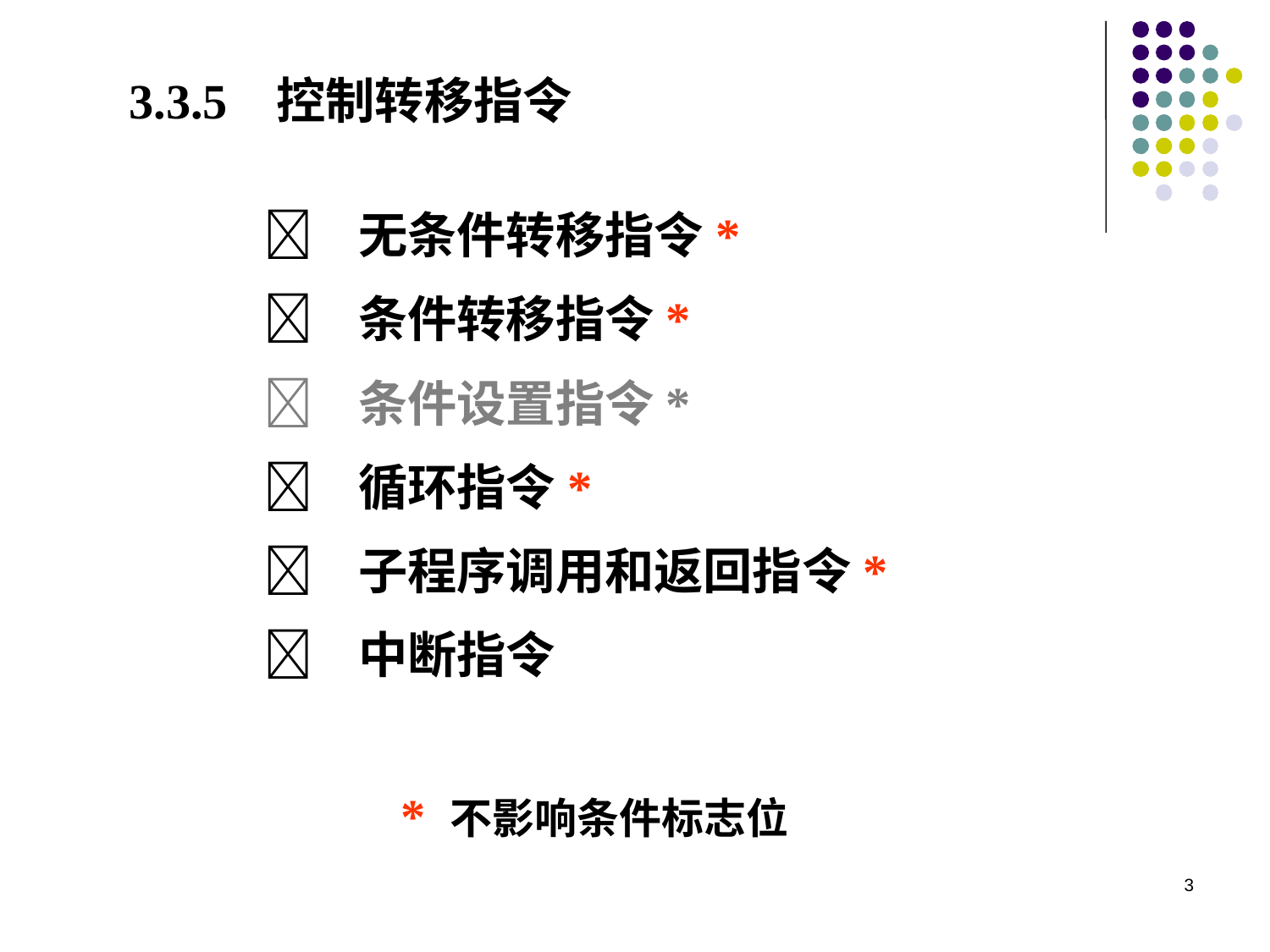

3.3.5   控制转移指令

            •   无条件转移指令*
            •   条件转移指令*
            •   条件设置指令*
            •   循环指令*
            •   子程序调用和返回指令*
            •   中断指令

                 * 不影响条件标志位
3